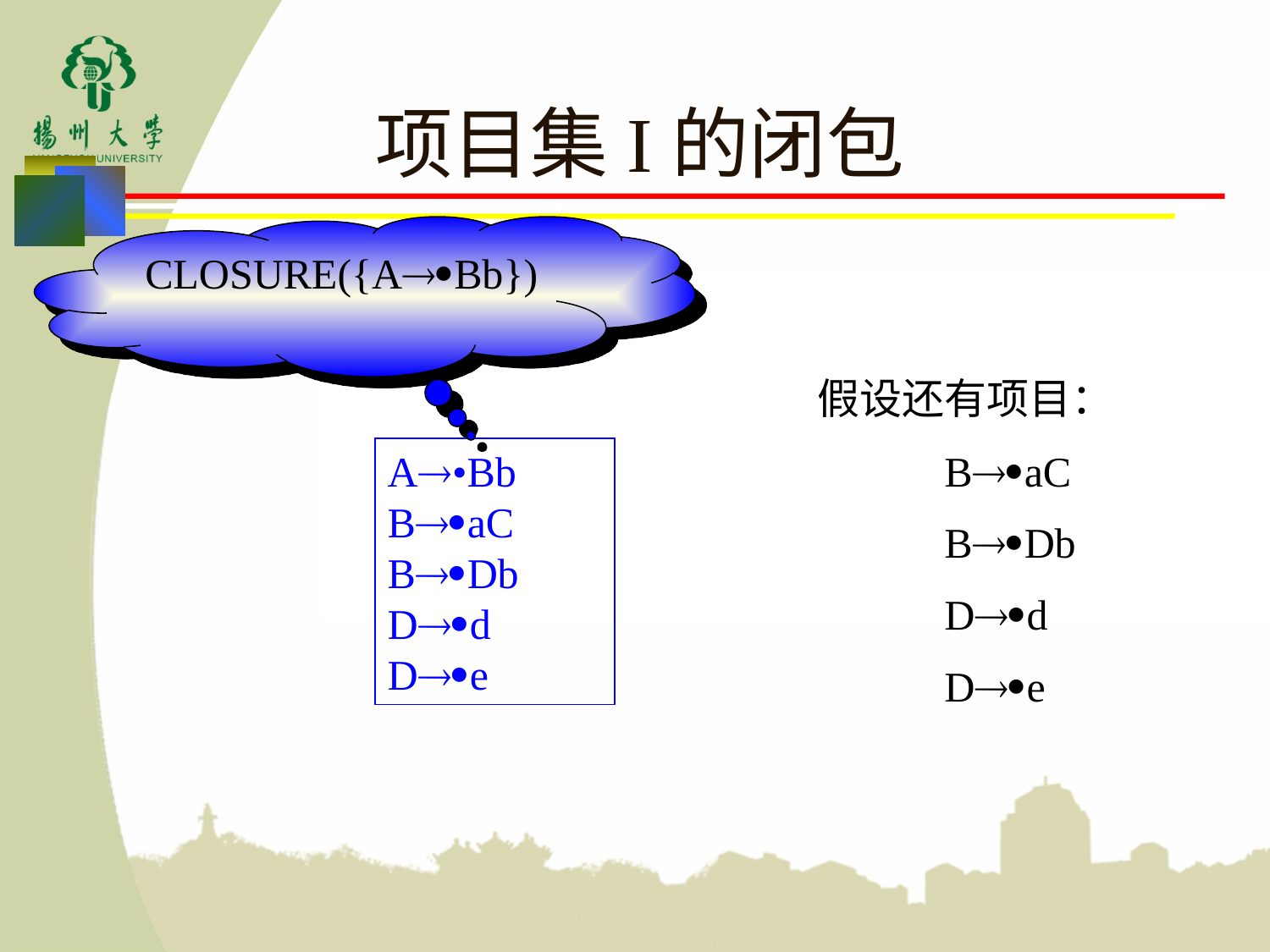

# 项目集I的闭包
CLOSURE({A→•Bb})
假设还有项目：
	B→•aC
	B→•Db
	D→•d
	D→•e
A→•Bb
B→•aC
B→•Db
D→•d
D→•e

48